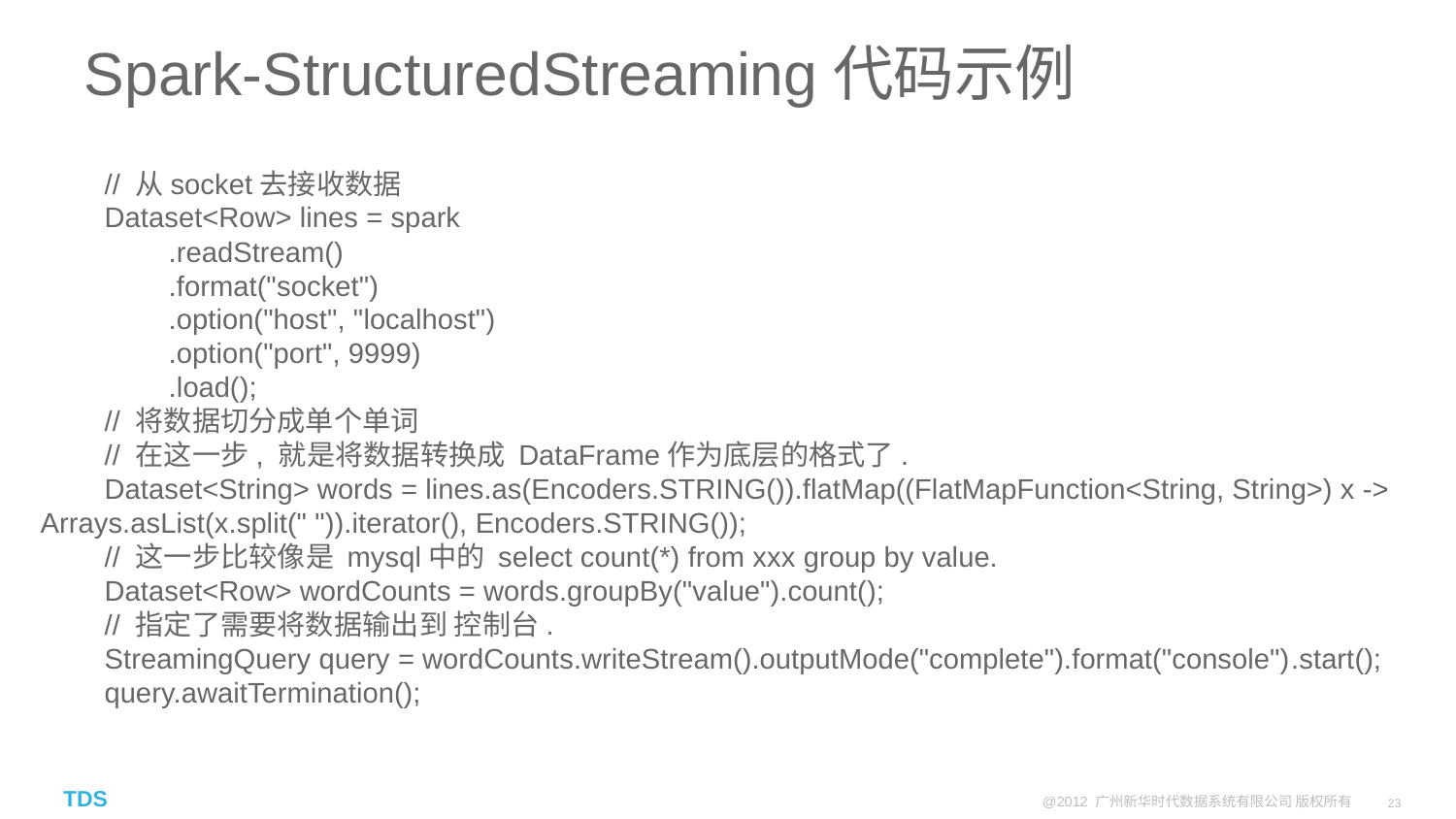

# Spark-StructuredStreaming代码示例

        // 从socket去接收数据
        Dataset<Row> lines = spark
                .readStream()
                .format("socket")
                .option("host", "localhost")
                .option("port", 9999)
                .load();
        // 将数据切分成单个单词
        // 在这一步, 就是将数据转换成 DataFrame作为底层的格式了.
        Dataset<String> words = lines.as(Encoders.STRING()).flatMap((FlatMapFunction<String, String>) x -> Arrays.asList(x.split(" ")).iterator(), Encoders.STRING());
        // 这一步比较像是 mysql中的 select count(*) from xxx group by value.
        Dataset<Row> wordCounts = words.groupBy("value").count();
        // 指定了需要将数据输出到 控制台.
        StreamingQuery query = wordCounts.writeStream().outputMode("complete").format("console").start();
        query.awaitTermination();